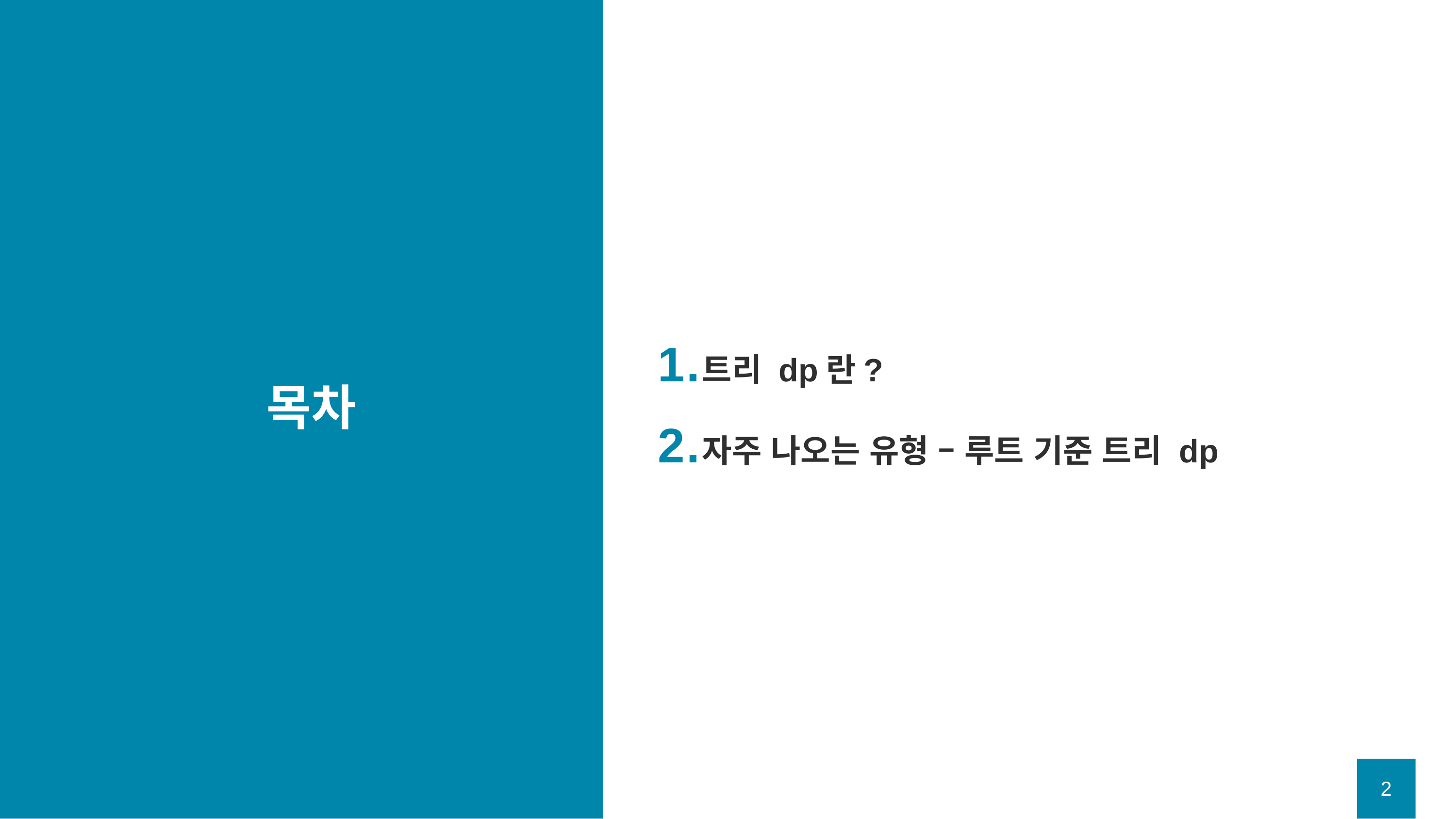

트리 dp란?
자주 나오는 유형 – 루트 기준 트리 dp
# 목차
2